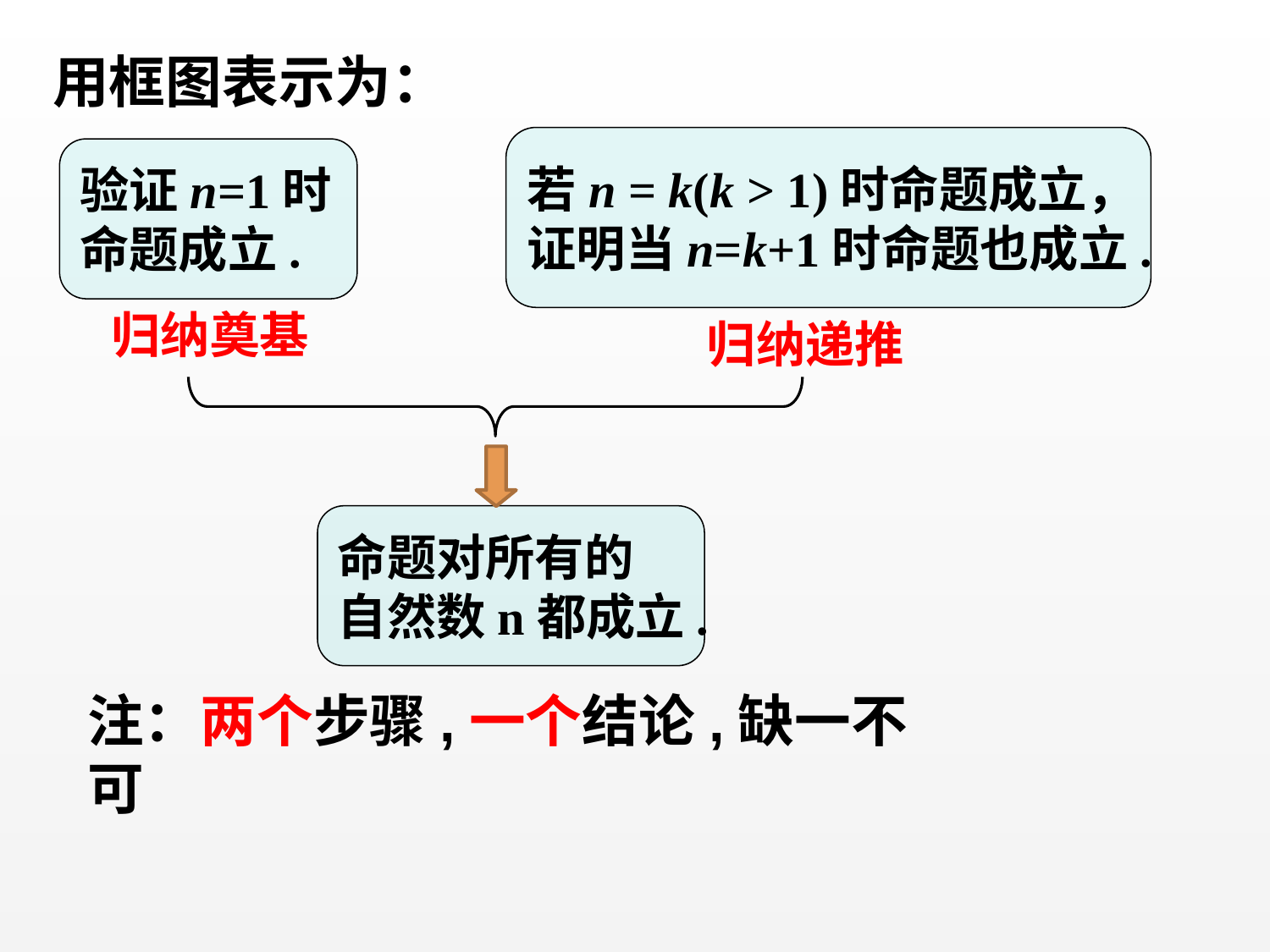

用框图表示为：
若n = k(k > 1)时命题成立，
证明当n=k+1时命题也成立.
验证n=1时
命题成立.
归纳奠基
归纳递推

命题对所有的
自然数n都成立.
注：两个步骤,一个结论,缺一不可